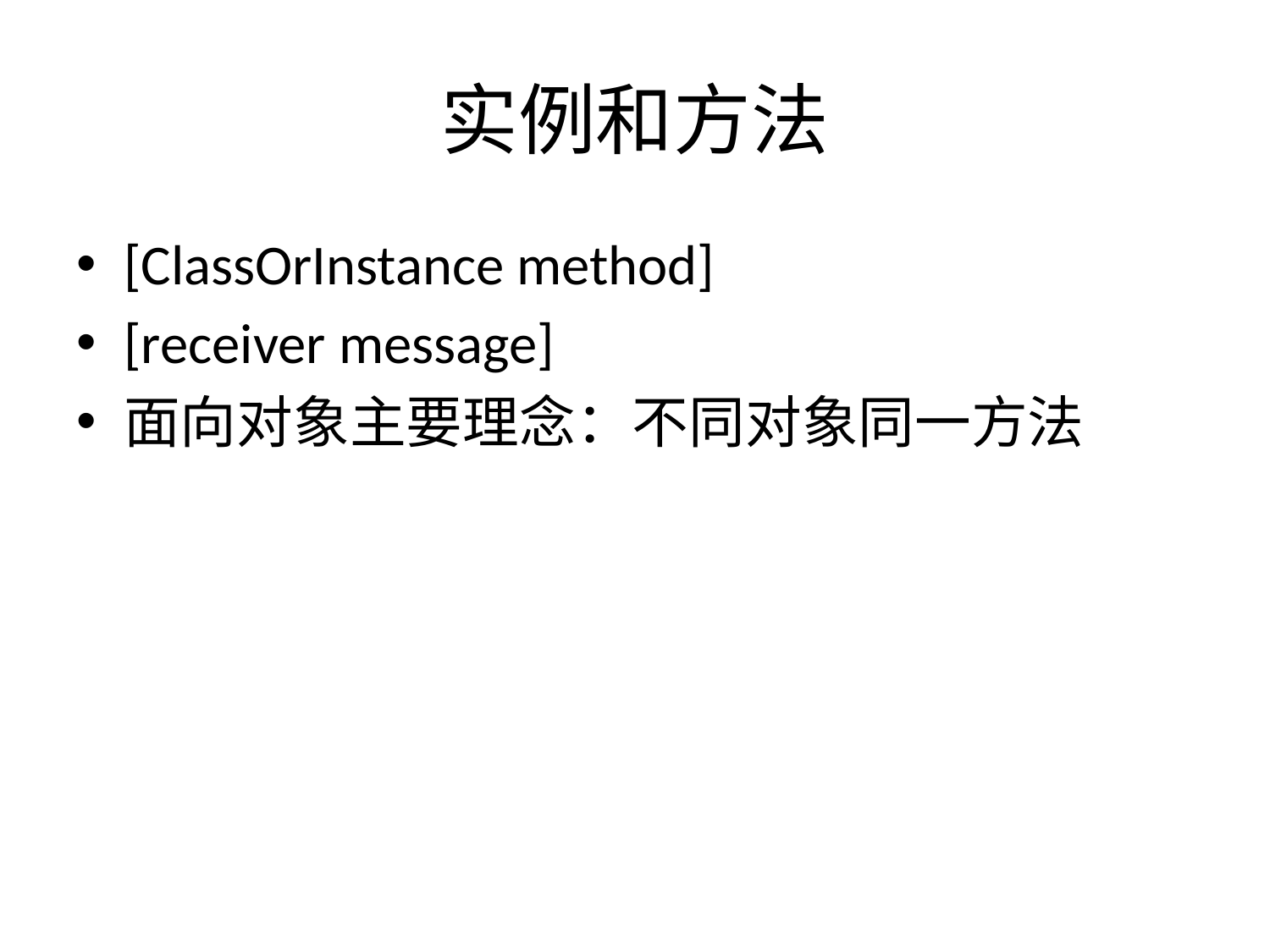

# 实例和方法
[ClassOrInstance method]
[receiver message]
面向对象主要理念：不同对象同一方法